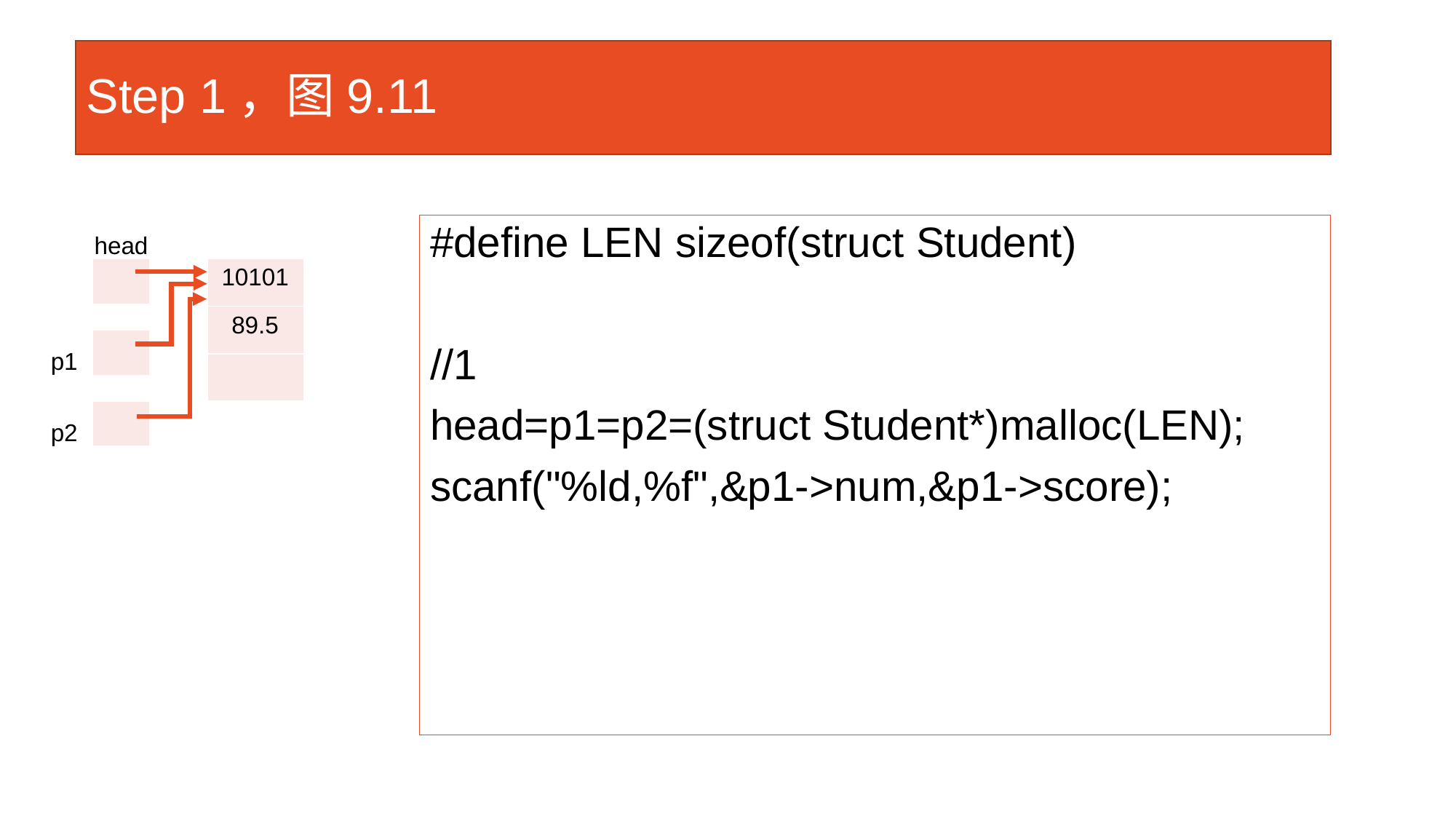

# Step 1，图9.11
|  | head |
| --- | --- |
|  |  |
|  |  |
| p1 |  |
|  |  |
| p2 |  |
#define LEN sizeof(struct Student)

//1
head=p1=p2=(struct Student*)malloc(LEN);
scanf("%ld,%f",&p1->num,&p1->score);
| 10101 |  |
| --- | --- |
| 89.5 |  |
|  |  |